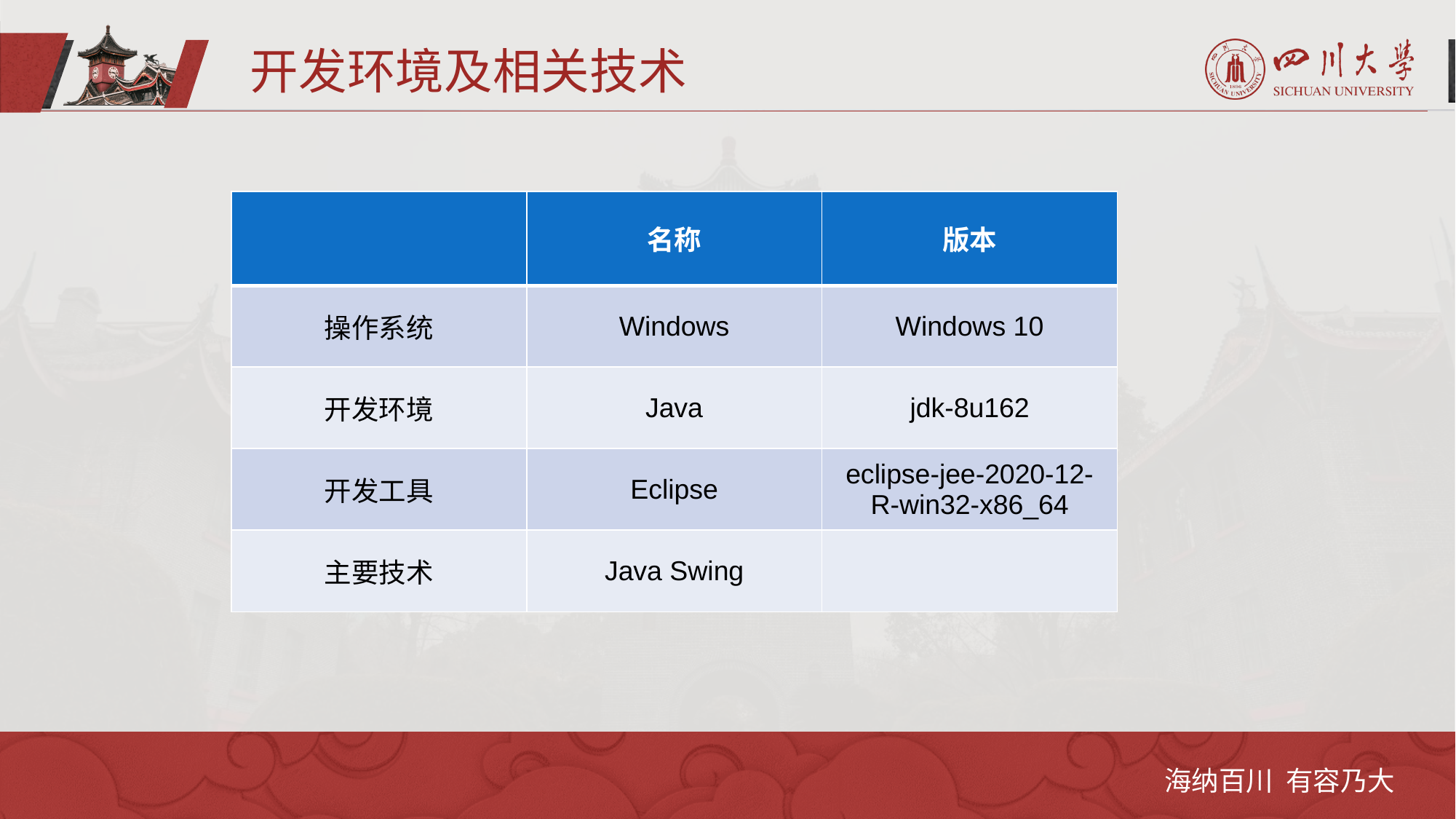

开发环境及相关技术
|  | 名称 | 版本 |
| --- | --- | --- |
| 操作系统 | Windows | Windows 10 |
| 开发环境 | Java | jdk-8u162 |
| 开发工具 | Eclipse | eclipse-jee-2020-12-R-win32-x86\_64 |
| 主要技术 | Java Swing |  |